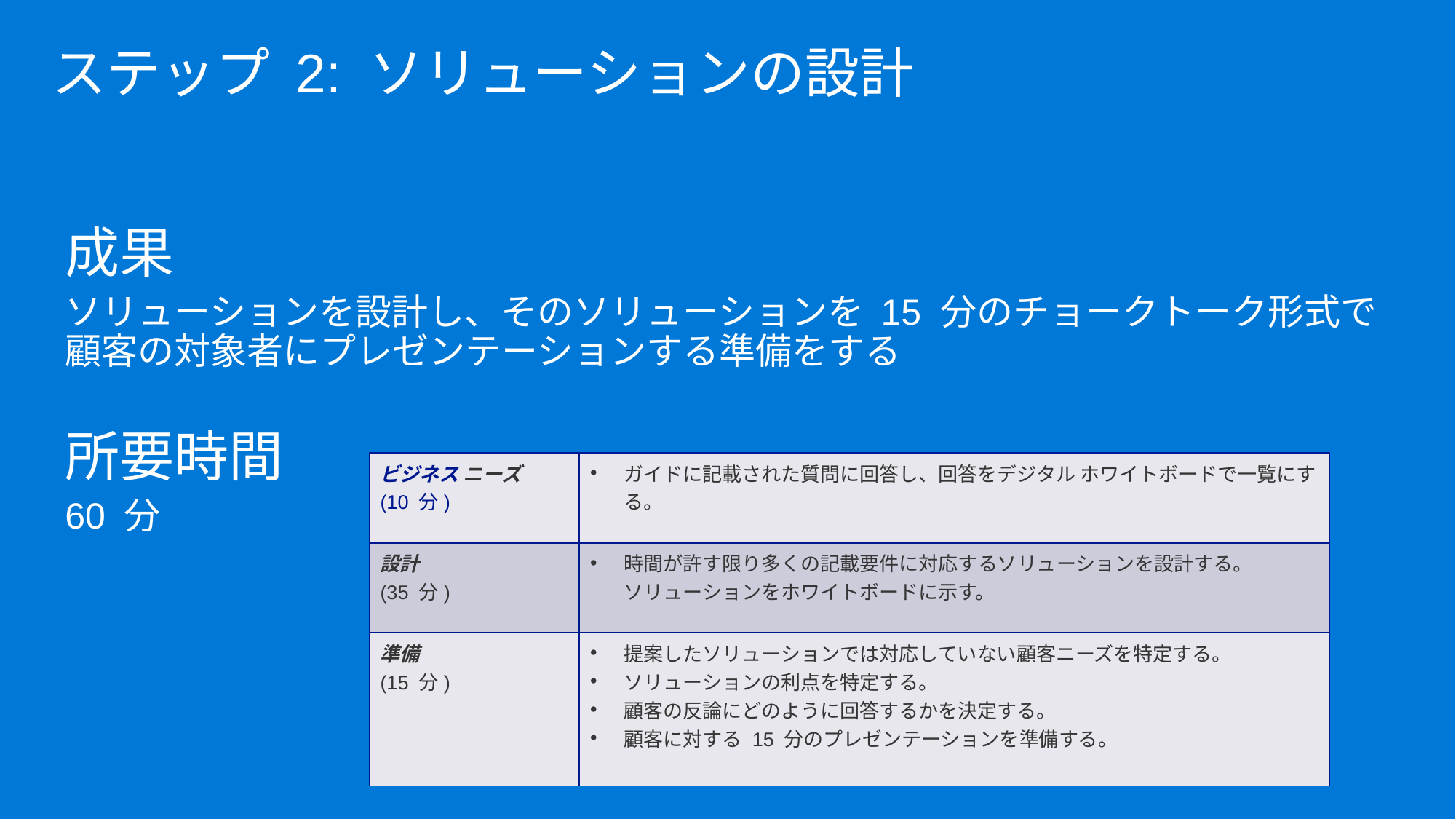

# ステップ 2: ソリューションの設計
成果
ソリューションを設計し、そのソリューションを 15 分のチョークトーク形式で顧客の対象者にプレゼンテーションする準備をする

所要時間
60 分
| ビジネス ニーズ (10 分) | ガイドに記載された質問に回答し、回答をデジタル ホワイトボードで一覧にする。 |
| --- | --- |
| 設計 (35 分) | 時間が許す限り多くの記載要件に対応するソリューションを設計する。 ソリューションをホワイトボードに示す。 |
| 準備 (15 分) | 提案したソリューションでは対応していない顧客ニーズを特定する。 ソリューションの利点を特定する。 顧客の反論にどのように回答するかを決定する。 顧客に対する 15 分のプレゼンテーションを準備する。 |